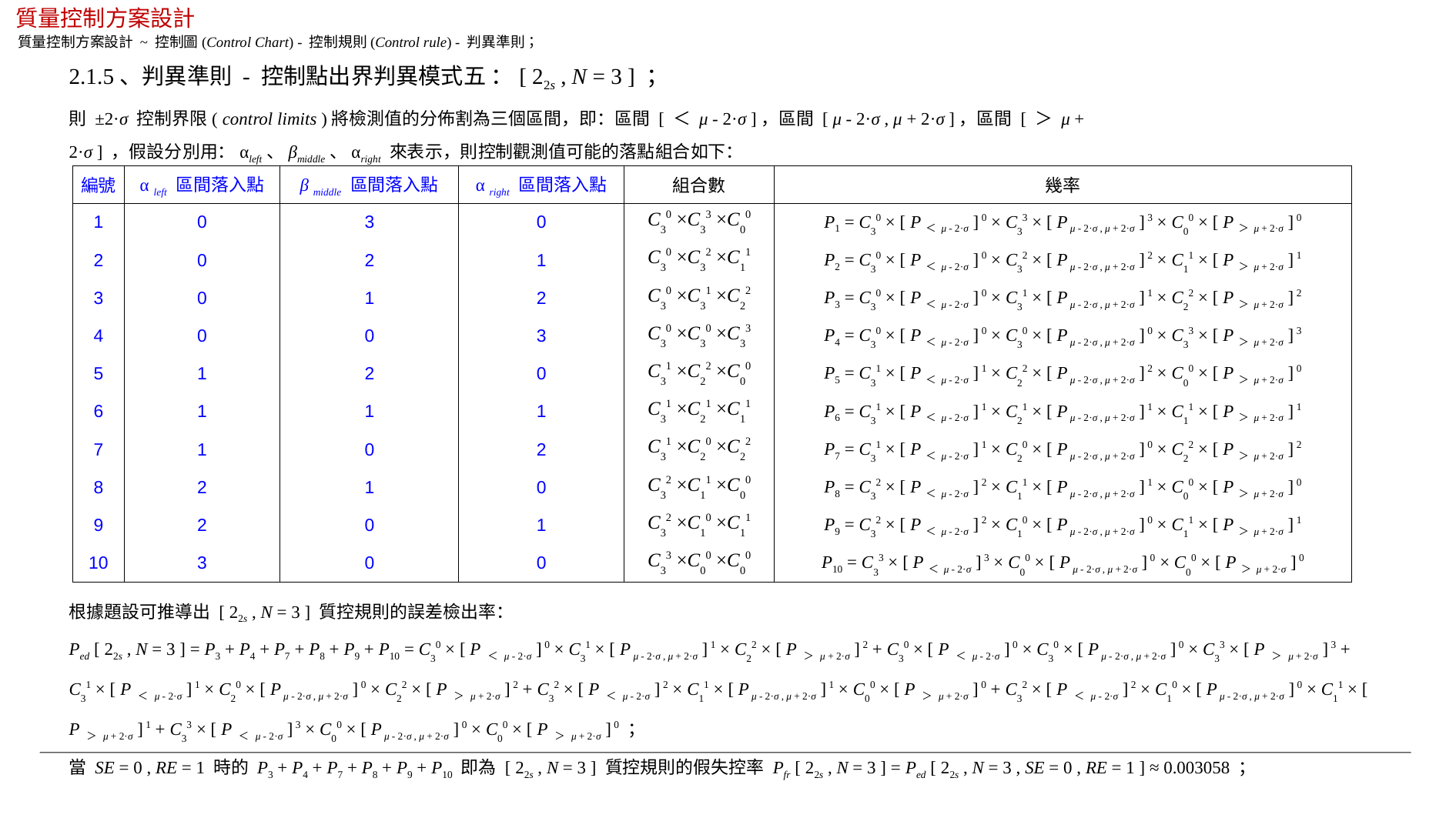

質量控制方案設計
質量控制方案設計 ~ 控制圖(Control Chart) - 控制規則(Control rule) - 判異準則；
2.1.5、判異準則 - 控制點出界判異模式五 ：[ 22s , N = 3 ] ；
則 ±2·σ 控制界限( control limits )將檢測值的分佈割為三個區間，即：區間 [ ＜ μ - 2·σ ]，區間 [ μ - 2·σ , μ + 2·σ ]，區間 [ ＞ μ + 2·σ ] ，假設分別用：αleft、βmiddle、αright 來表示，則控制觀測值可能的落點組合如下：
| 編號 | α left 區間落入點 | β middle 區間落入點 | α right 區間落入點 | 組合數 | 幾率 |
| --- | --- | --- | --- | --- | --- |
| 1 | 0 | 3 | 0 | C30 ×C33 ×C00 | P1 = C30 × [ P ＜ μ - 2·σ ] 0 × C33 × [ P μ - 2·σ , μ + 2·σ ] 3 × C00 × [ P ＞ μ + 2·σ ] 0 |
| 2 | 0 | 2 | 1 | C30 ×C32 ×C11 | P2 = C30 × [ P ＜ μ - 2·σ ] 0 × C32 × [ P μ - 2·σ , μ + 2·σ ] 2 × C11 × [ P ＞ μ + 2·σ ] 1 |
| 3 | 0 | 1 | 2 | C30 ×C31 ×C22 | P3 = C30 × [ P ＜ μ - 2·σ ] 0 × C31 × [ P μ - 2·σ , μ + 2·σ ] 1 × C22 × [ P ＞ μ + 2·σ ] 2 |
| 4 | 0 | 0 | 3 | C30 ×C30 ×C33 | P4 = C30 × [ P ＜ μ - 2·σ ] 0 × C30 × [ P μ - 2·σ , μ + 2·σ ] 0 × C33 × [ P ＞ μ + 2·σ ] 3 |
| 5 | 1 | 2 | 0 | C31 ×C22 ×C00 | P5 = C31 × [ P ＜ μ - 2·σ ] 1 × C22 × [ P μ - 2·σ , μ + 2·σ ] 2 × C00 × [ P ＞ μ + 2·σ ] 0 |
| 6 | 1 | 1 | 1 | C31 ×C21 ×C11 | P6 = C31 × [ P ＜ μ - 2·σ ] 1 × C21 × [ P μ - 2·σ , μ + 2·σ ] 1 × C11 × [ P ＞ μ + 2·σ ] 1 |
| 7 | 1 | 0 | 2 | C31 ×C20 ×C22 | P7 = C31 × [ P ＜ μ - 2·σ ] 1 × C20 × [ P μ - 2·σ , μ + 2·σ ] 0 × C22 × [ P ＞ μ + 2·σ ] 2 |
| 8 | 2 | 1 | 0 | C32 ×C11 ×C00 | P8 = C32 × [ P ＜ μ - 2·σ ] 2 × C11 × [ P μ - 2·σ , μ + 2·σ ] 1 × C00 × [ P ＞ μ + 2·σ ] 0 |
| 9 | 2 | 0 | 1 | C32 ×C10 ×C11 | P9 = C32 × [ P ＜ μ - 2·σ ] 2 × C10 × [ P μ - 2·σ , μ + 2·σ ] 0 × C11 × [ P ＞ μ + 2·σ ] 1 |
| 10 | 3 | 0 | 0 | C33 ×C00 ×C00 | P10 = C33 × [ P ＜ μ - 2·σ ] 3 × C00 × [ P μ - 2·σ , μ + 2·σ ] 0 × C00 × [ P ＞ μ + 2·σ ] 0 |
根據題設可推導出 [ 22s , N = 3 ] 質控規則的誤差檢出率：
Ped [ 22s , N = 3 ] = P3 + P4 + P7 + P8 + P9 + P10 = C30 × [ P ＜ μ - 2·σ ] 0 × C31 × [ P μ - 2·σ , μ + 2·σ ] 1 × C22 × [ P ＞ μ + 2·σ ] 2 + C30 × [ P ＜ μ - 2·σ ] 0 × C30 × [ P μ - 2·σ , μ + 2·σ ] 0 × C33 × [ P ＞ μ + 2·σ ] 3 + C31 × [ P ＜ μ - 2·σ ] 1 × C20 × [ P μ - 2·σ , μ + 2·σ ] 0 × C22 × [ P ＞ μ + 2·σ ] 2 + C32 × [ P ＜ μ - 2·σ ] 2 × C11 × [ P μ - 2·σ , μ + 2·σ ] 1 × C00 × [ P ＞ μ + 2·σ ] 0 + C32 × [ P ＜ μ - 2·σ ] 2 × C10 × [ P μ - 2·σ , μ + 2·σ ] 0 × C11 × [ P ＞ μ + 2·σ ] 1 + C33 × [ P ＜ μ - 2·σ ] 3 × C00 × [ P μ - 2·σ , μ + 2·σ ] 0 × C00 × [ P ＞ μ + 2·σ ] 0 ；
當 SE = 0 , RE = 1 時的 P3 + P4 + P7 + P8 + P9 + P10 即為 [ 22s , N = 3 ] 質控規則的假失控率 Pfr [ 22s , N = 3 ] = Ped [ 22s , N = 3 , SE = 0 , RE = 1 ] ≈ 0.003058 ；